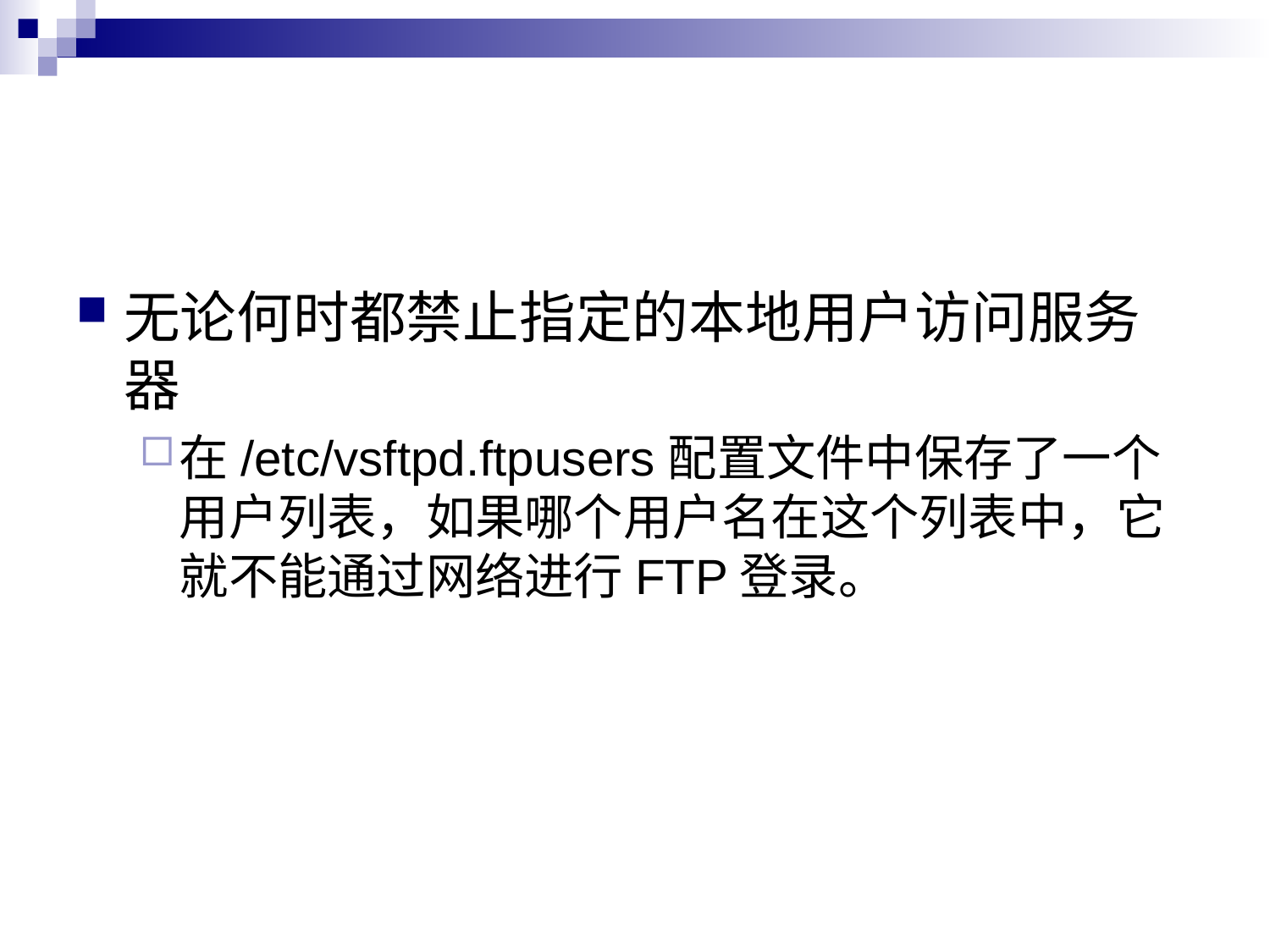

无论何时都禁止指定的本地用户访问服务器
在/etc/vsftpd.ftpusers配置文件中保存了一个用户列表，如果哪个用户名在这个列表中，它就不能通过网络进行FTP登录。